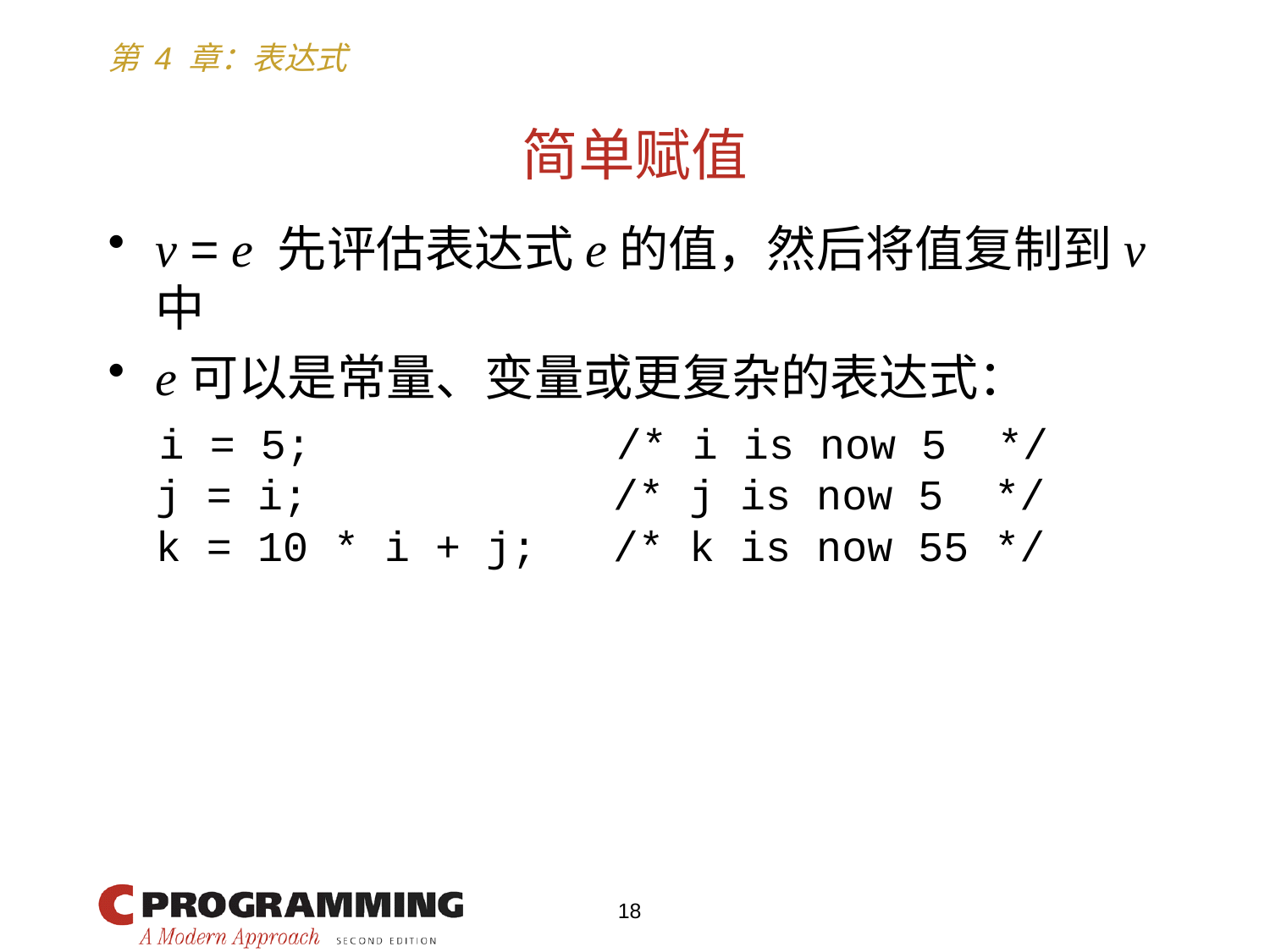

# 简单赋值
v = e 先评估表达式e的值，然后将值复制到v中
e可以是常量、变量或更复杂的表达式：
  i = 5;            /* i is now 5  */
	j = i;            /* j is now 5  */
	k = 10 * i + j;   /* k is now 55 */

18